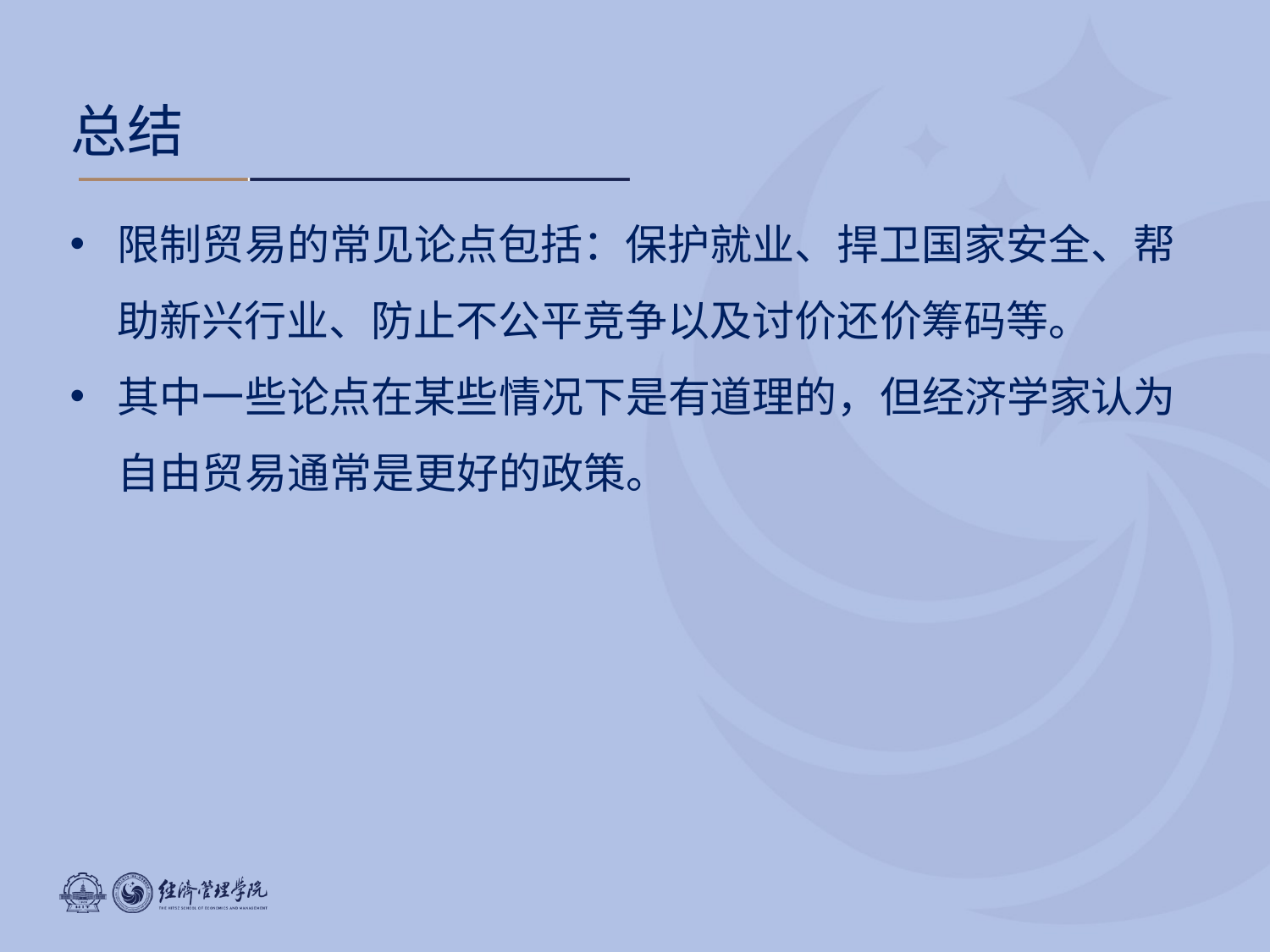

总结
限制贸易的常见论点包括：保护就业、捍卫国家安全、帮助新兴行业、防止不公平竞争以及讨价还价筹码等。
其中一些论点在某些情况下是有道理的，但经济学家认为自由贸易通常是更好的政策。